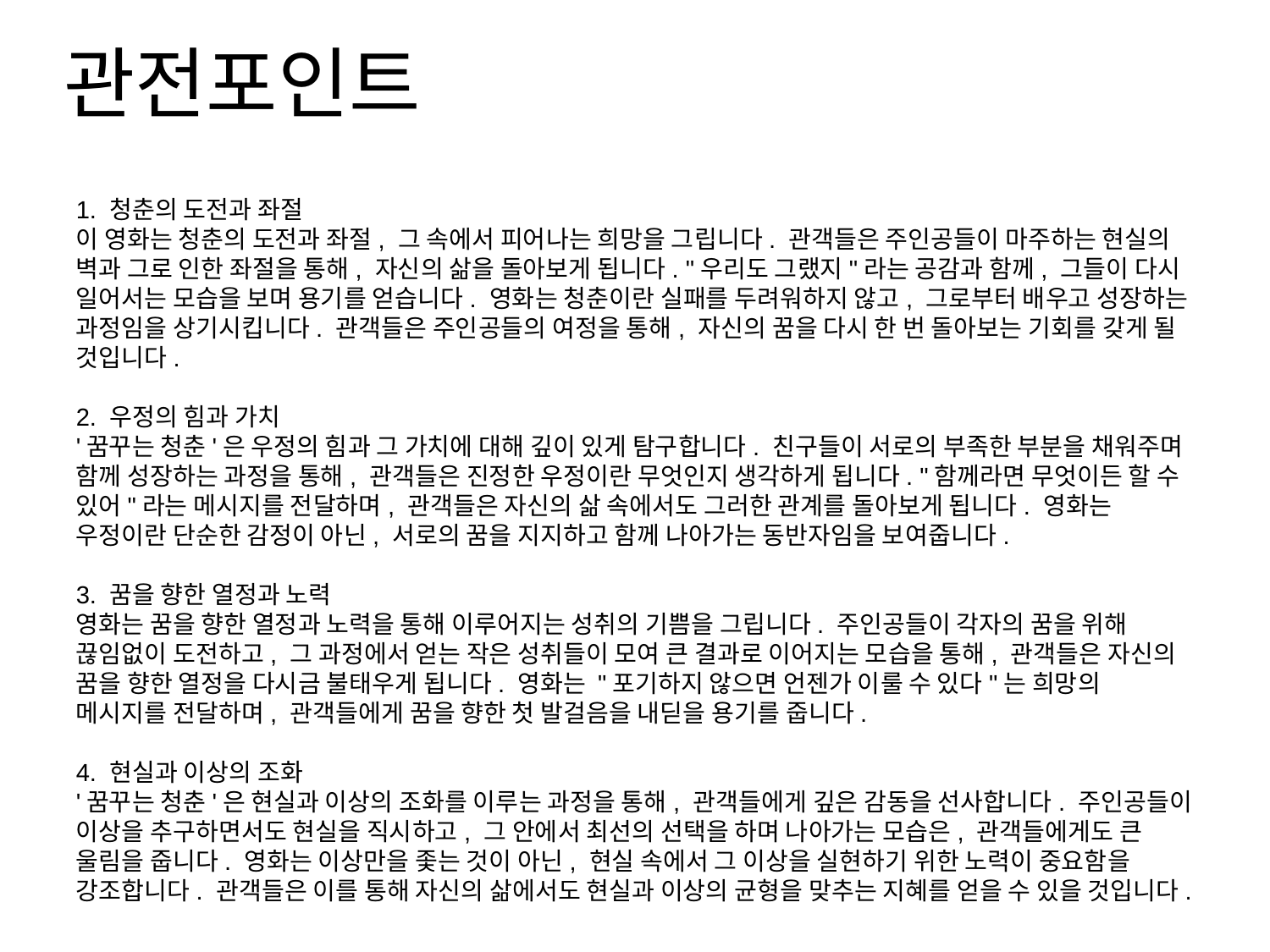

# 관전포인트

1. 청춘의 도전과 좌절
이 영화는 청춘의 도전과 좌절, 그 속에서 피어나는 희망을 그립니다. 관객들은 주인공들이 마주하는 현실의 벽과 그로 인한 좌절을 통해, 자신의 삶을 돌아보게 됩니다. "우리도 그랬지"라는 공감과 함께, 그들이 다시 일어서는 모습을 보며 용기를 얻습니다. 영화는 청춘이란 실패를 두려워하지 않고, 그로부터 배우고 성장하는 과정임을 상기시킵니다. 관객들은 주인공들의 여정을 통해, 자신의 꿈을 다시 한 번 돌아보는 기회를 갖게 될 것입니다.

2. 우정의 힘과 가치
'꿈꾸는 청춘'은 우정의 힘과 그 가치에 대해 깊이 있게 탐구합니다. 친구들이 서로의 부족한 부분을 채워주며 함께 성장하는 과정을 통해, 관객들은 진정한 우정이란 무엇인지 생각하게 됩니다. "함께라면 무엇이든 할 수 있어"라는 메시지를 전달하며, 관객들은 자신의 삶 속에서도 그러한 관계를 돌아보게 됩니다. 영화는 우정이란 단순한 감정이 아닌, 서로의 꿈을 지지하고 함께 나아가는 동반자임을 보여줍니다.

3. 꿈을 향한 열정과 노력
영화는 꿈을 향한 열정과 노력을 통해 이루어지는 성취의 기쁨을 그립니다. 주인공들이 각자의 꿈을 위해 끊임없이 도전하고, 그 과정에서 얻는 작은 성취들이 모여 큰 결과로 이어지는 모습을 통해, 관객들은 자신의 꿈을 향한 열정을 다시금 불태우게 됩니다. 영화는 "포기하지 않으면 언젠가 이룰 수 있다"는 희망의 메시지를 전달하며, 관객들에게 꿈을 향한 첫 발걸음을 내딛을 용기를 줍니다.

4. 현실과 이상의 조화
'꿈꾸는 청춘'은 현실과 이상의 조화를 이루는 과정을 통해, 관객들에게 깊은 감동을 선사합니다. 주인공들이 이상을 추구하면서도 현실을 직시하고, 그 안에서 최선의 선택을 하며 나아가는 모습은, 관객들에게도 큰 울림을 줍니다. 영화는 이상만을 좇는 것이 아닌, 현실 속에서 그 이상을 실현하기 위한 노력이 중요함을 강조합니다. 관객들은 이를 통해 자신의 삶에서도 현실과 이상의 균형을 맞추는 지혜를 얻을 수 있을 것입니다.